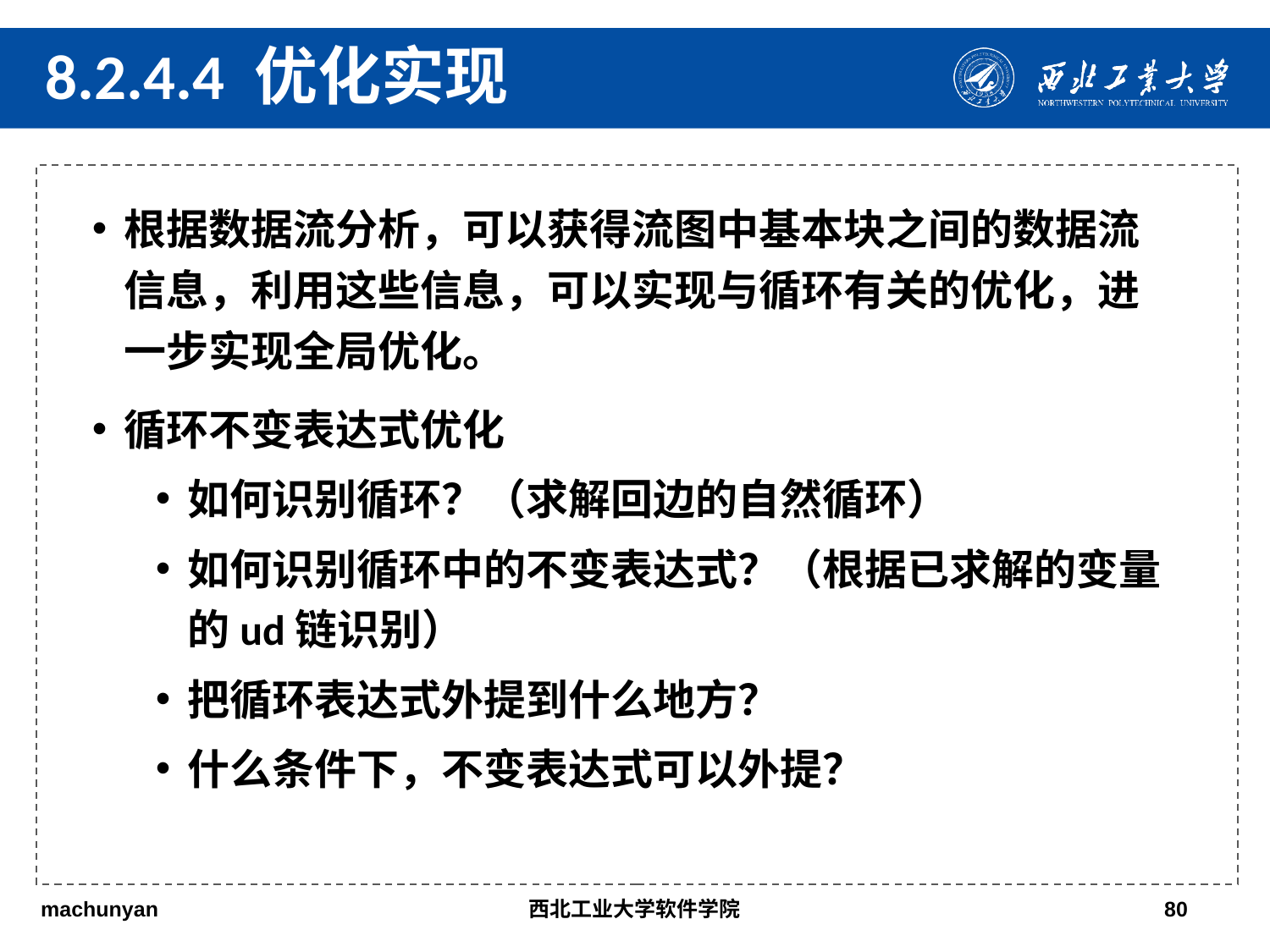

8.2.4.4 优化实现
根据数据流分析，可以获得流图中基本块之间的数据流信息，利用这些信息，可以实现与循环有关的优化，进一步实现全局优化。
循环不变表达式优化
如何识别循环？（求解回边的自然循环）
如何识别循环中的不变表达式？（根据已求解的变量的ud链识别）
把循环表达式外提到什么地方？
什么条件下，不变表达式可以外提？